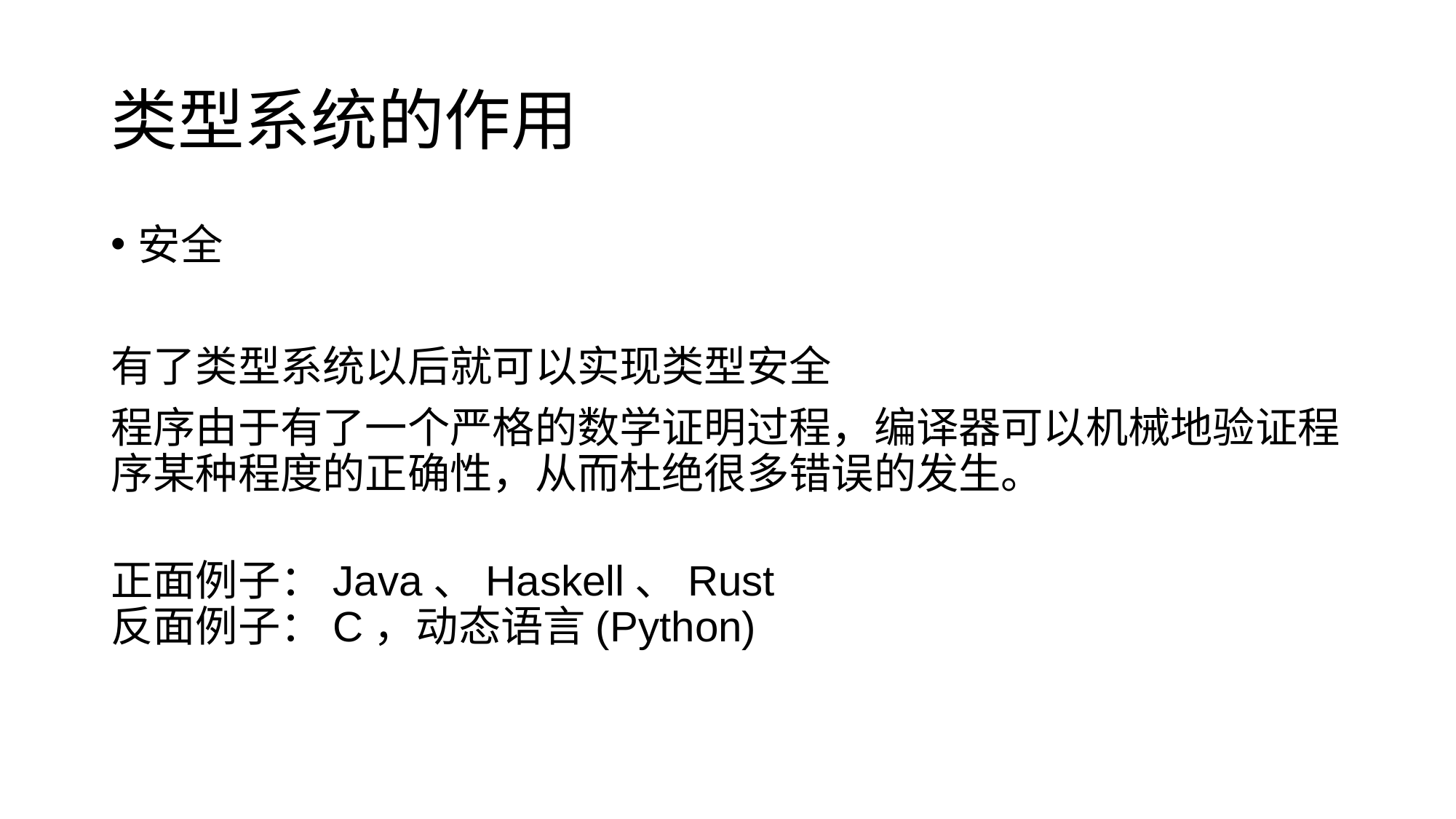

# 类型系统的作用
安全

有了类型系统以后就可以实现类型安全
程序由于有了一个严格的数学证明过程，编译器可以机械地验证程序某种程度的正确性，从而杜绝很多错误的发生。
正面例子：Java、Haskell、Rust
反面例子：C，动态语言(Python)